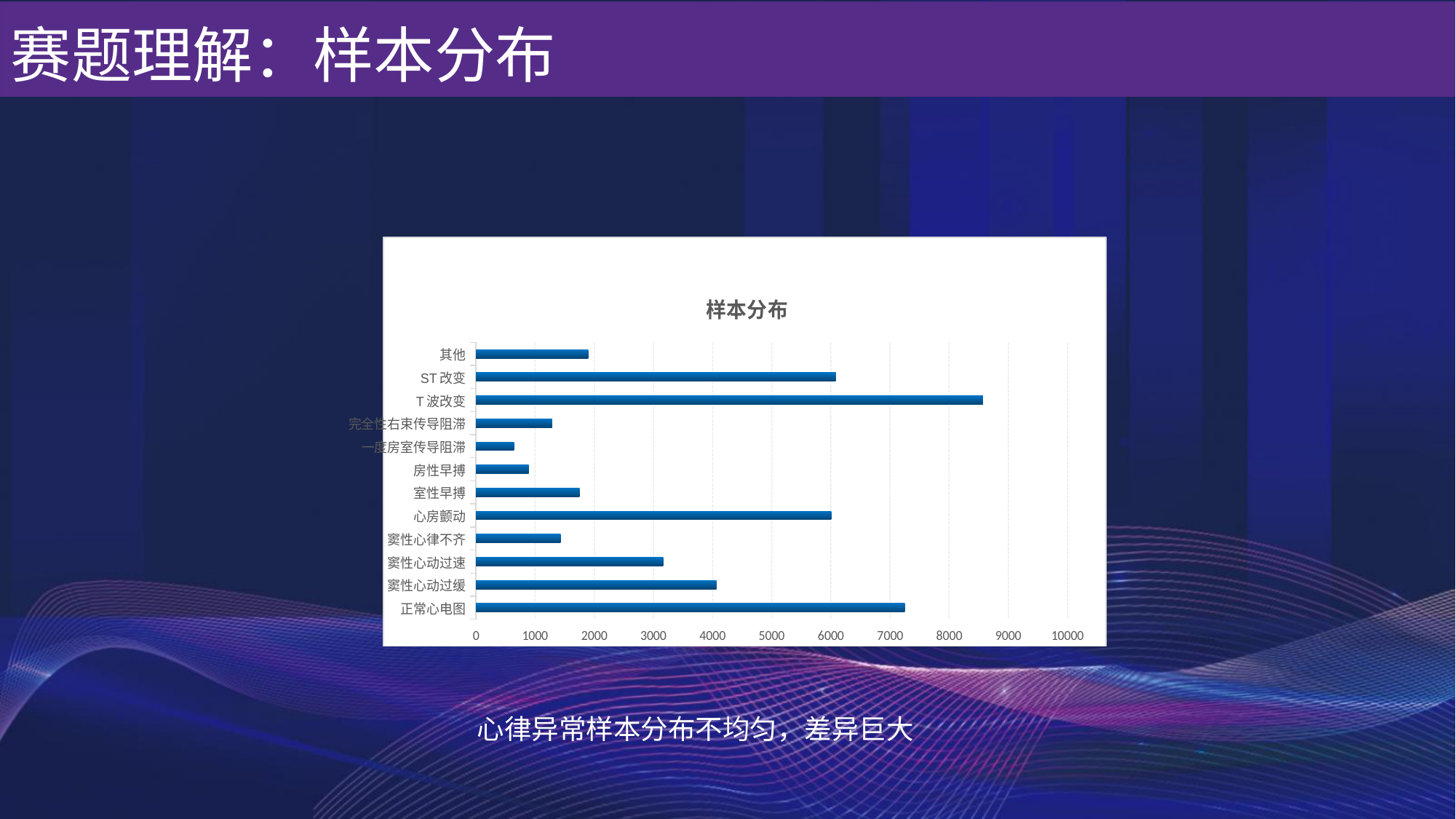

赛题理解：样本分布

### Chart: 样本分布

| Category | 系列 1 |
|---|---|
| 正常心电图 | 7249.0 |
| 窦性心动过缓 | 4066.0 |
| 窦性心动过速 | 3164.0 |
| 窦性心律不齐 | 1428.0 |
| 心房颤动 | 6005.0 |
| 室性早搏 | 1748.0 |
| 房性早搏 | 892.0 |
| 一度房室传导阻滞 | 642.0 |
| 完全性右束传导阻滞 | 1287.0 |
| T波改变 | 8572.0 |
| ST改变 | 6081.0 |
| 其他 | 1897.0 |
心律异常样本分布不均匀，差异巨大